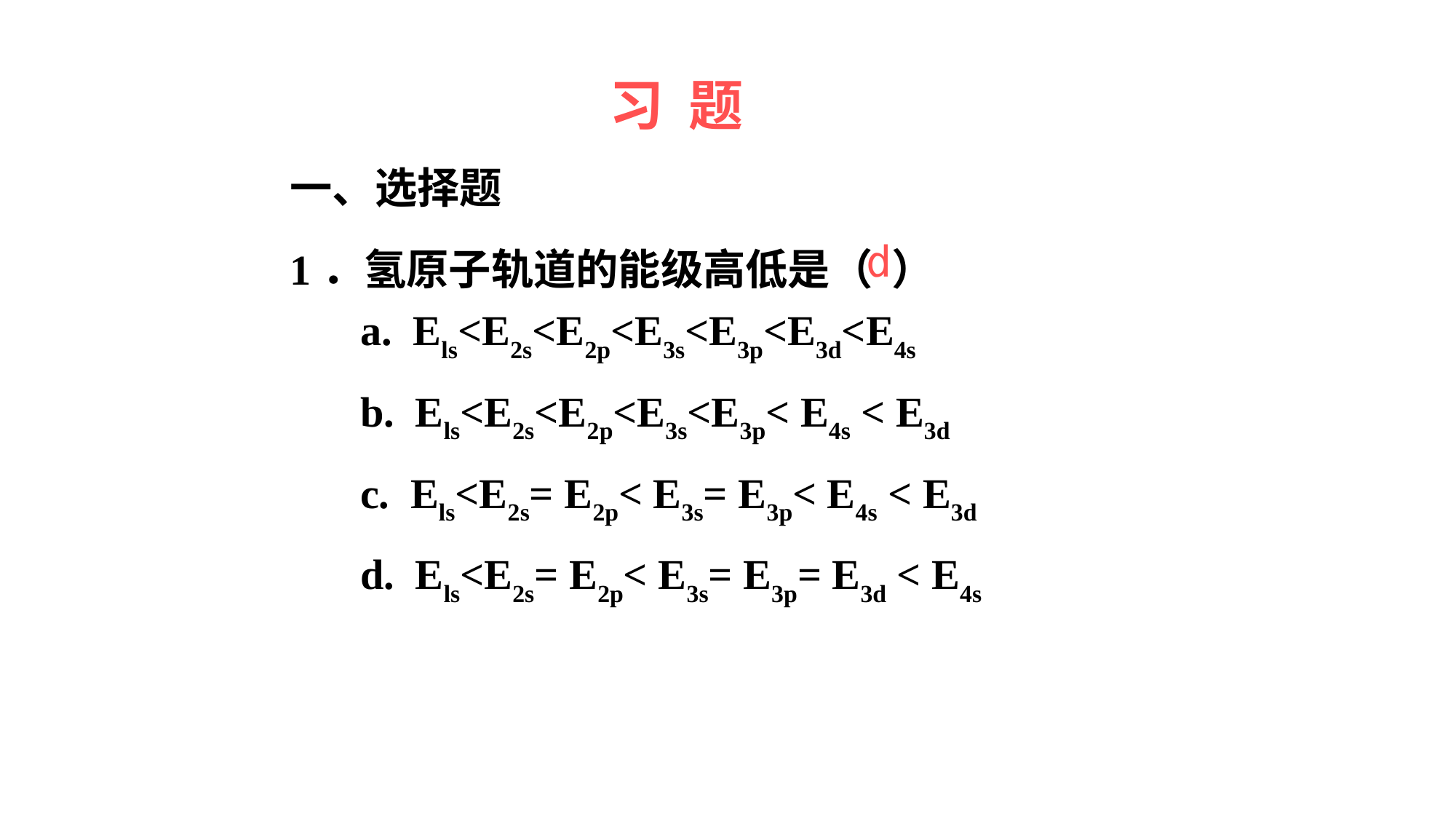

习  题

一、选择题
1．氢原子轨道的能级高低是（  ）
d
a.  Els<E2s<E2p<E3s<E3p<E3d<E4s
b.  Els<E2s<E2p<E3s<E3p< E4s < E3d
c.  Els<E2s= E2p< E3s= E3p< E4s < E3d
d.  Els<E2s= E2p< E3s= E3p= E3d < E4s